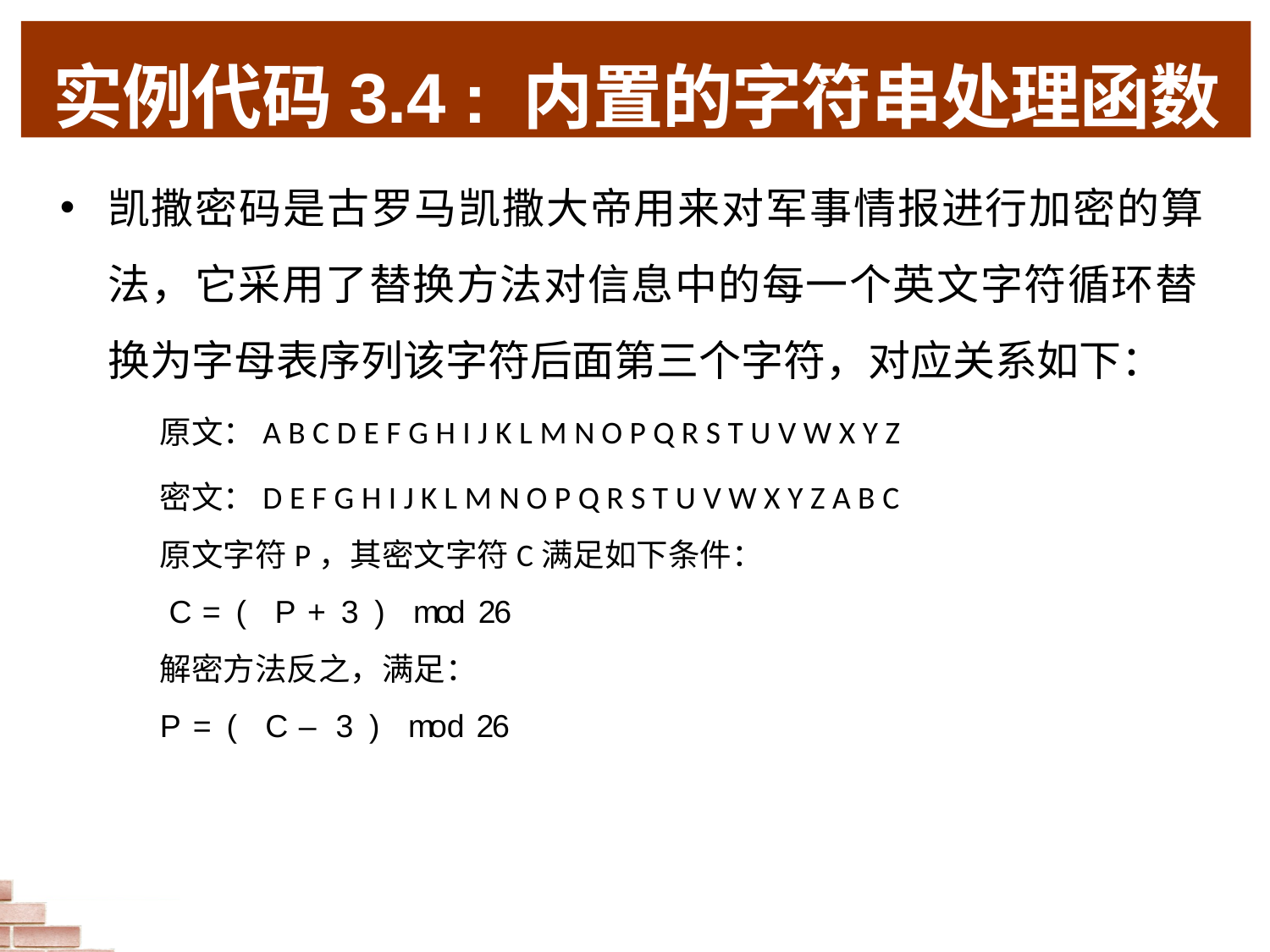

# 实例代码3.4 : 内置的字符串处理函数
凯撒密码是古罗马凯撒大帝用来对军事情报进行加密的算法，它采用了替换方法对信息中的每一个英文字符循环替换为字母表序列该字符后面第三个字符，对应关系如下：
原文：A B C D E F G H I J K L M N O P Q R S T U V W X Y Z
密文：D E F G H I J K L M N O P Q R S T U V W X Y Z A B C
原文字符P，其密文字符C满足如下条件：
 C  =  (  P  +  3  )  mod  26

解密方法反之，满足：

P  =  (  C  –  3  )  mod  26